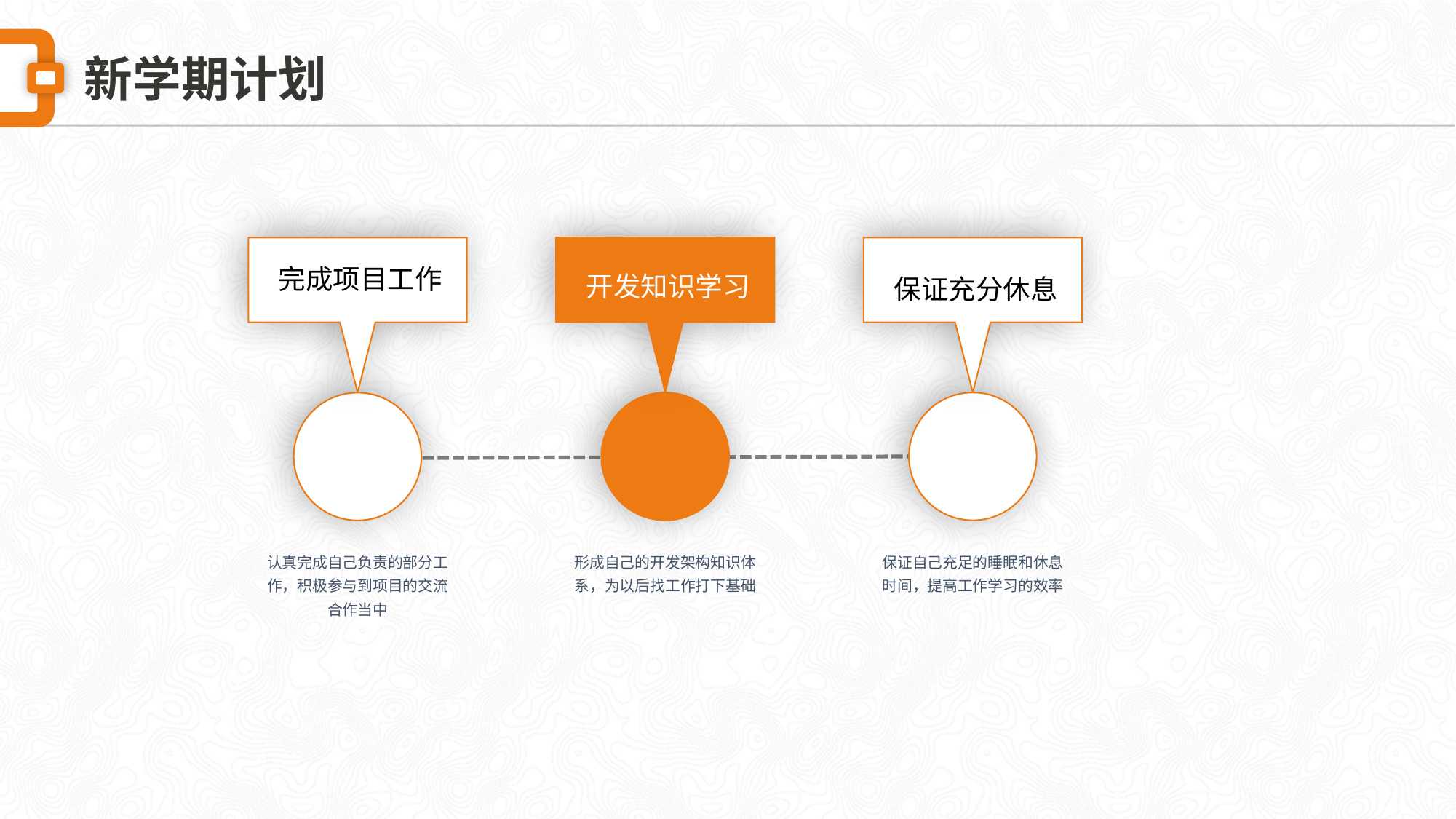

新学期计划

完成项目工作
开发知识学习
保证充分休息

形成自己的开发架构知识体系，为以后找工作打下基础
认真完成自己负责的部分工作，积极参与到项目的交流合作当中
保证自己充足的睡眠和休息时间，提高工作学习的效率